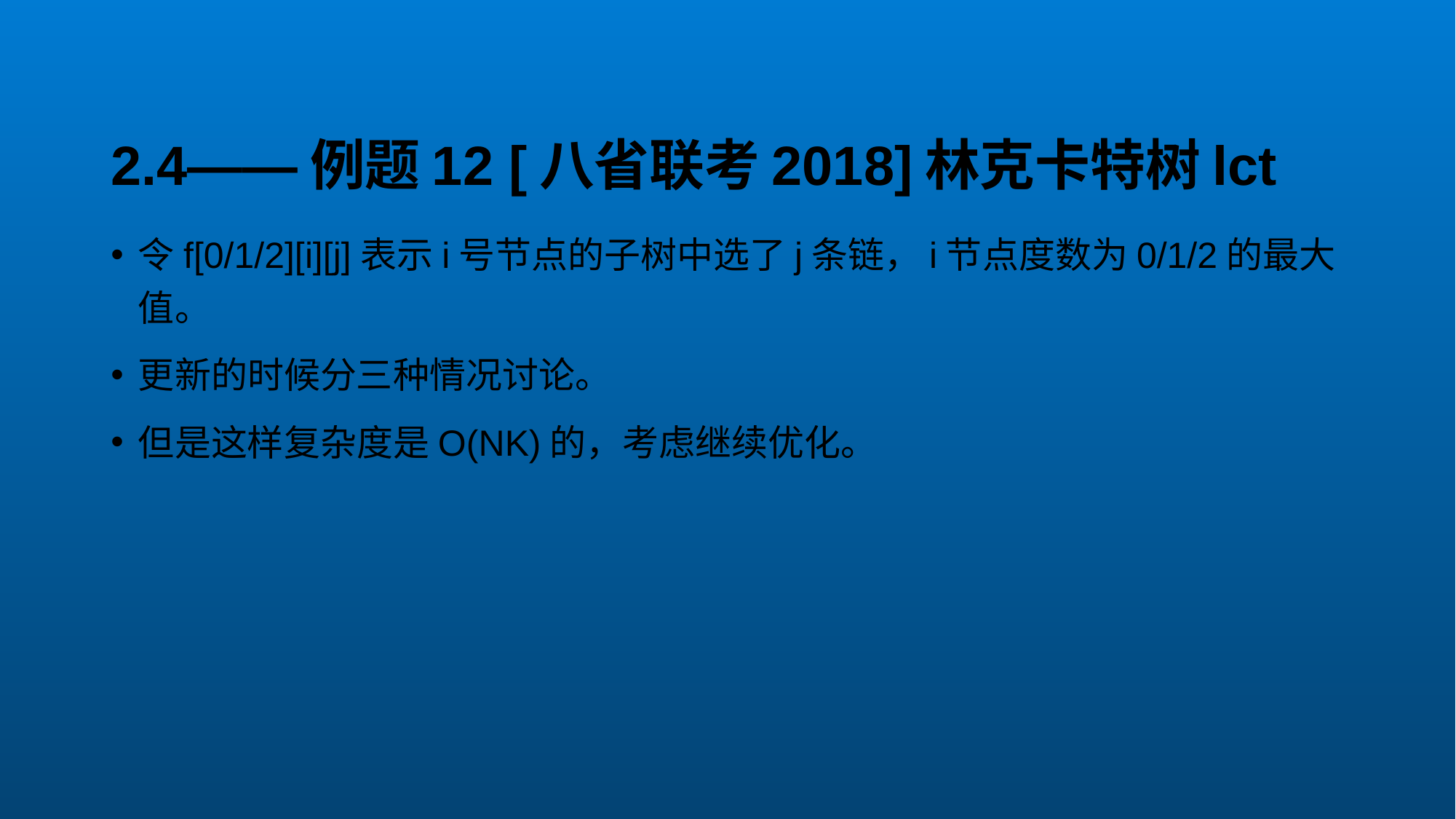

# 2.4——例题12 [八省联考2018]林克卡特树lct
令f[0/1/2][i][j]表示i号节点的子树中选了j条链，i节点度数为0/1/2的最大值。
更新的时候分三种情况讨论。
但是这样复杂度是O(NK)的，考虑继续优化。